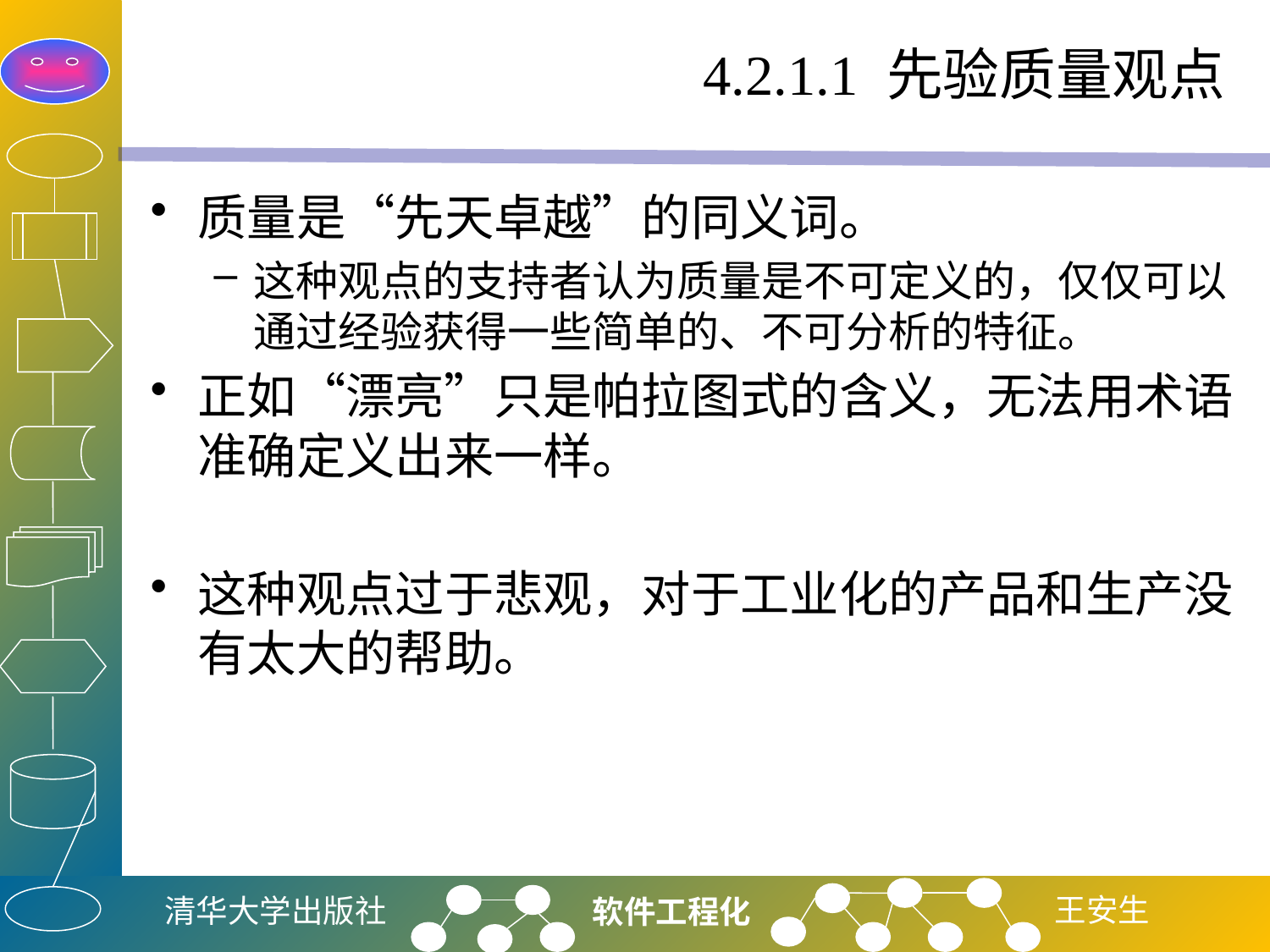

# 4.2.1.1 先验质量观点
质量是“先天卓越”的同义词。
这种观点的支持者认为质量是不可定义的，仅仅可以通过经验获得一些简单的、不可分析的特征。
正如“漂亮”只是帕拉图式的含义，无法用术语准确定义出来一样。

这种观点过于悲观，对于工业化的产品和生产没有太大的帮助。